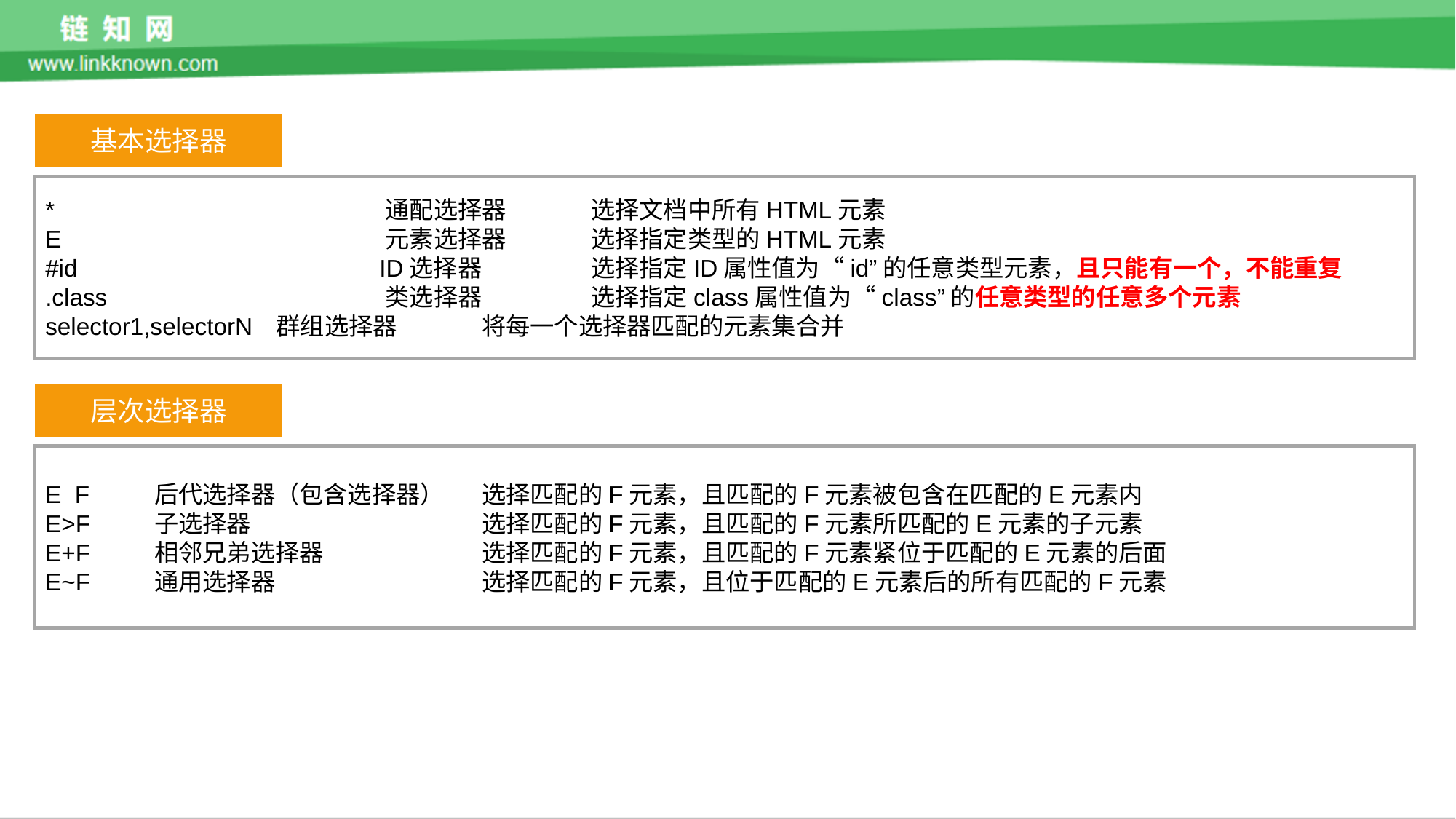

基本选择器
*			 通配选择器 	选择文档中所有HTML元素
E	 		 元素选择器	选择指定类型的HTML元素
#id	 		 ID选择器	选择指定ID属性值为“id”的任意类型元素，且只能有一个，不能重复
.class	 		 类选择器	选择指定class属性值为“class”的任意类型的任意多个元素
selector1,selectorN	 群组选择器	将每一个选择器匹配的元素集合并
层次选择器
E  F	后代选择器（包含选择器）	选择匹配的F元素，且匹配的F元素被包含在匹配的E元素内
E>F	子选择器			选择匹配的F元素，且匹配的F元素所匹配的E元素的子元素
E+F	相邻兄弟选择器		选择匹配的F元素，且匹配的F元素紧位于匹配的E元素的后面
E~F	通用选择器		选择匹配的F元素，且位于匹配的E元素后的所有匹配的F元素